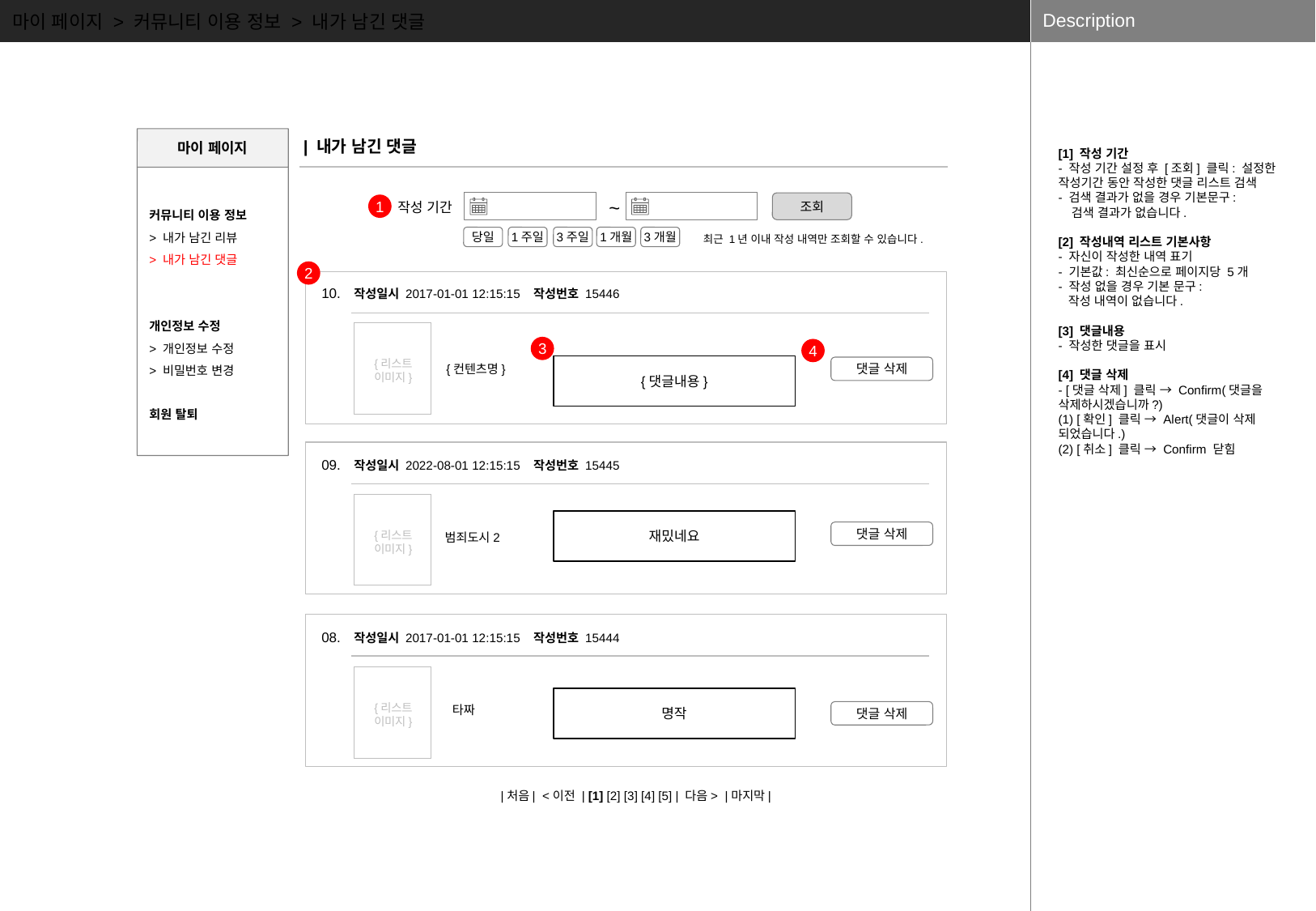

마이 페이지 > 커뮤니티 이용 정보 > 내가 남긴 댓글
마이 페이지
 | 내가 남긴 댓글

[1] 작성 기간
- 작성 기간 설정 후 [조회] 클릭: 설정한 작성기간 동안 작성한 댓글 리스트 검색
- 검색 결과가 없을 경우 기본문구:
   검색 결과가 없습니다.

[2] 작성내역 리스트 기본사항
- 자신이 작성한 내역 표기
- 기본값: 최신순으로 페이지당 5개
- 작성 없을 경우 기본 문구:
  작성 내역이 없습니다.

[3] 댓글내용
- 작성한 댓글을 표시

[4] 댓글 삭제
- [댓글 삭제] 클릭 → Confirm(댓글을 삭제하시겠습니까?)
(1) [확인] 클릭 → Alert(댓글이 삭제 되었습니다.)
(2) [취소] 클릭 → Confirm 닫힘

커뮤니티 이용 정보
> 내가 남긴 리뷰
> 내가 남긴 댓글

개인정보 수정
> 개인정보 수정
> 비밀번호 변경

회원 탈퇴
~

조회
작성 기간
1

최근 1년 이내 작성 내역만 조회할 수 있습니다.
당일
1주일
3주일
1개월
3개월
2

10.   작성일시 2017-01-01 12:15:15   작성번호 15446
|  |
| --- |
3
4
{컨텐츠명}

{댓글내용}
{리스트
이미지}
댓글 삭제

09.   작성일시 2022-08-01 12:15:15   작성번호 15445
|  |
| --- |

범죄도시2
재밌네요
댓글 삭제
{리스트
이미지}

08.   작성일시 2017-01-01 12:15:15   작성번호 15444
|  |
| --- |

타짜

명작
{리스트
이미지}
댓글 삭제
|처음|  <이전 | [1] [2] [3] [4] [5] | 다음>  |마지막|